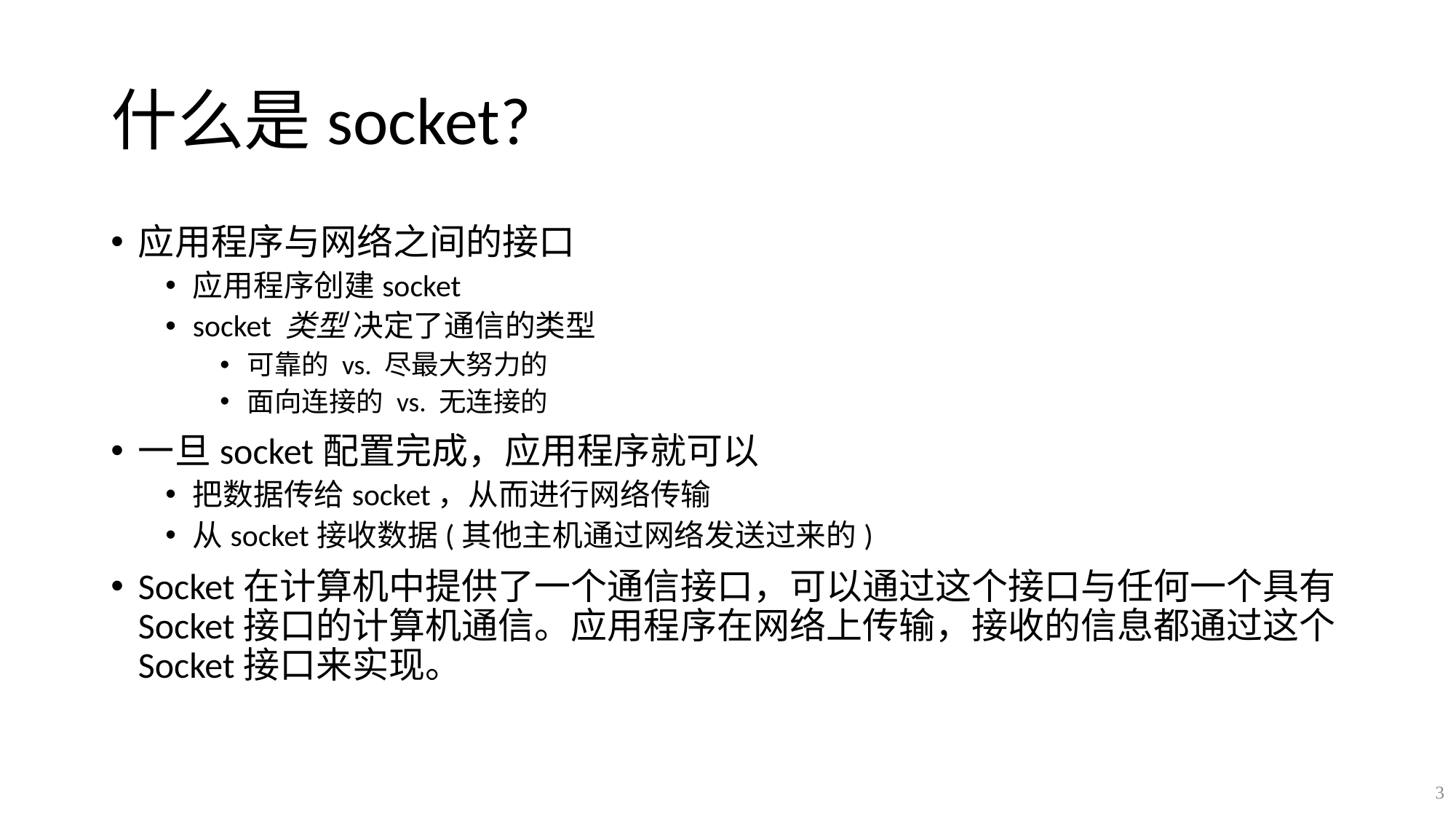

# 什么是socket?
应用程序与网络之间的接口
应用程序创建socket
socket 类型 决定了通信的类型
可靠的 vs. 尽最大努力的
面向连接的 vs. 无连接的
一旦socket配置完成，应用程序就可以
把数据传给socket，从而进行网络传输
从socket接收数据(其他主机通过网络发送过来的)
Socket在计算机中提供了一个通信接口，可以通过这个接口与任何一个具有Socket接口的计算机通信。应用程序在网络上传输，接收的信息都通过这个Socket接口来实现。
3